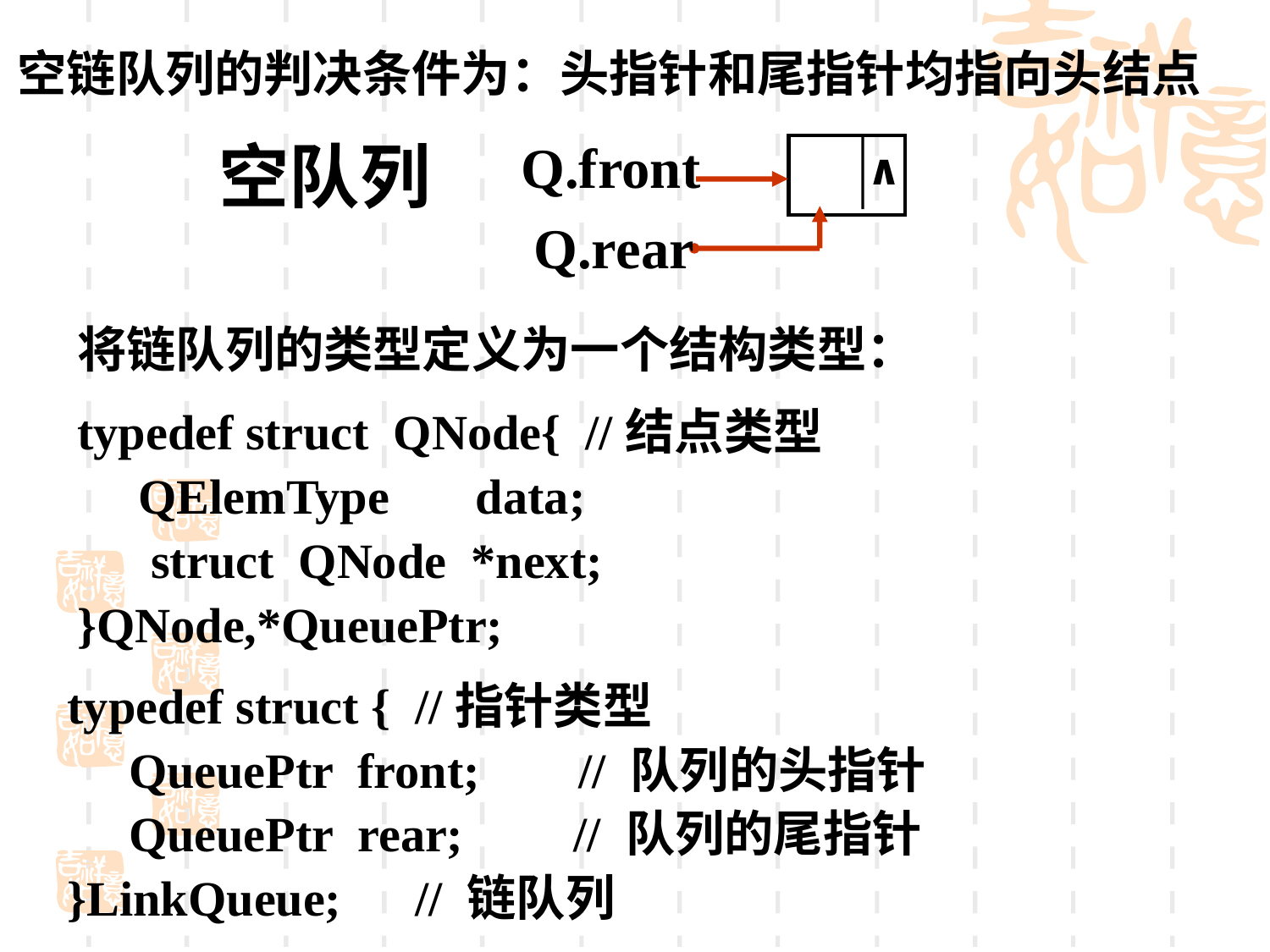

空链队列的判决条件为：头指针和尾指针均指向头结点
空队列
Q.front

∧
a1

Q.rear

将链队列的类型定义为一个结构类型：
typedef struct  QNode{  //结点类型
     QElemType       data;
      struct  QNode  *next;
}QNode,*QueuePtr;
typedef struct {  //指针类型
     QueuePtr  front;        // 队列的头指针
     QueuePtr  rear;         // 队列的尾指针
}LinkQueue;      // 链队列